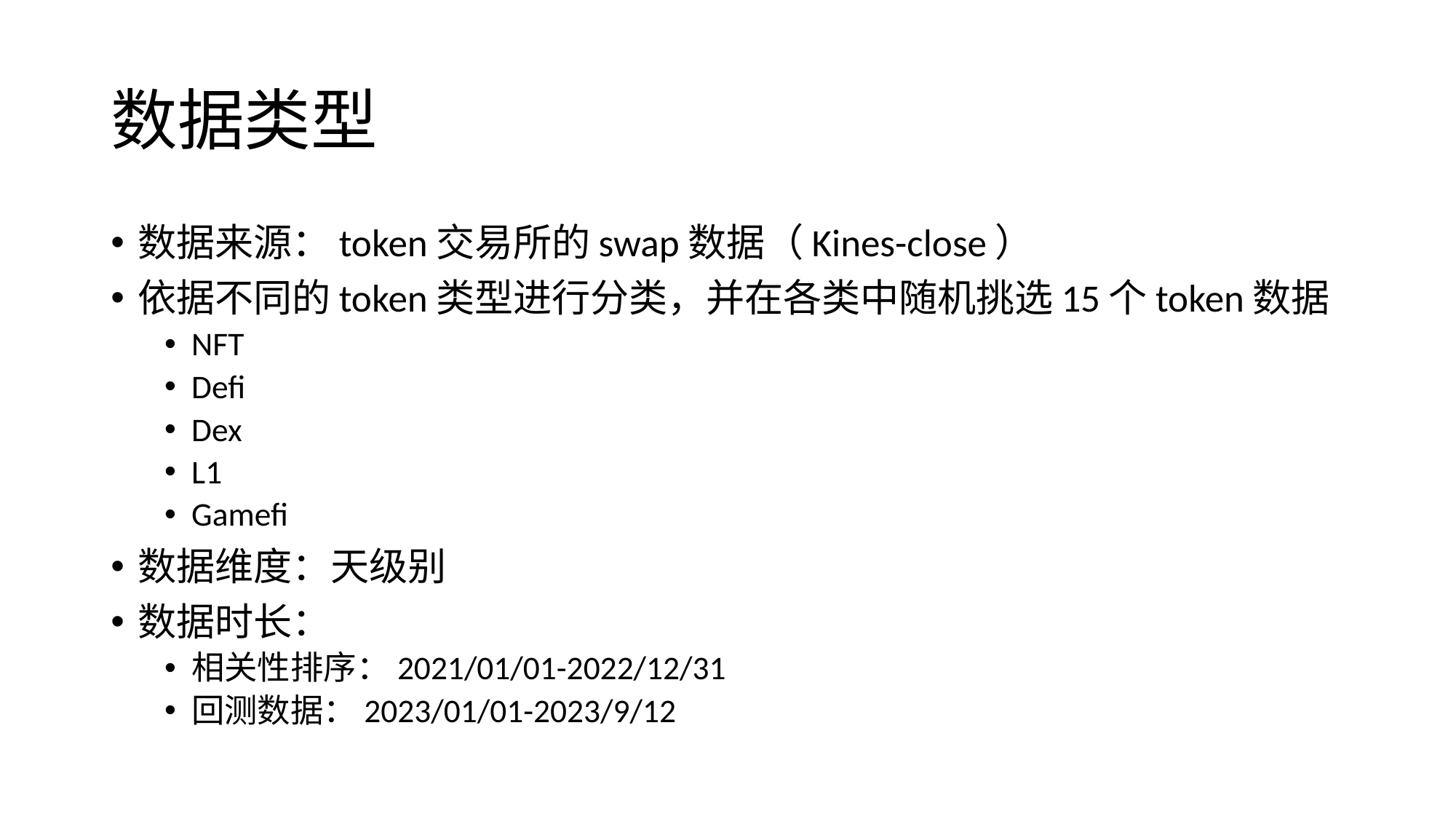

# 数据类型
数据来源：token交易所的swap数据（Kines-close）
依据不同的token类型进行分类，并在各类中随机挑选15个token数据
NFT
Defi
Dex
L1
Gamefi
数据维度：天级别
数据时长：
相关性排序：2021/01/01-2022/12/31
回测数据：2023/01/01-2023/9/12